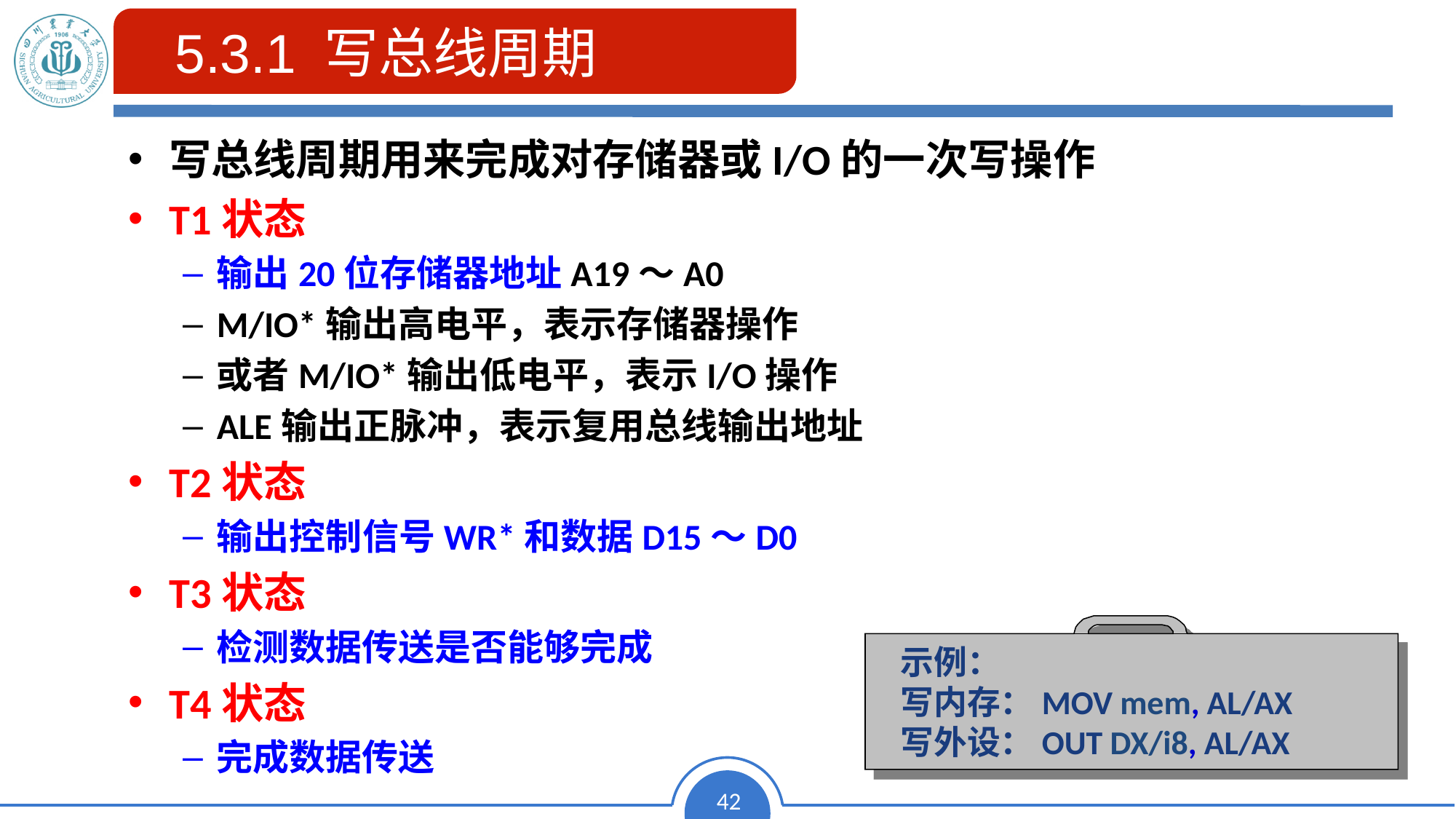

# 5.3.1 写总线周期
   5.3.1 写总线周期
写总线周期用来完成对存储器或I/O的一次写操作
T1状态
输出20位存储器地址A19～A0
M/IO*输出高电平，表示存储器操作
或者M/IO*输出低电平，表示I/O操作
ALE输出正脉冲，表示复用总线输出地址
T2状态
输出控制信号WR*和数据D15～D0
T3状态
检测数据传送是否能够完成
T4状态
完成数据传送
示例：
写内存：MOV mem, AL/AX
写外设：OUT DX/i8, AL/AX